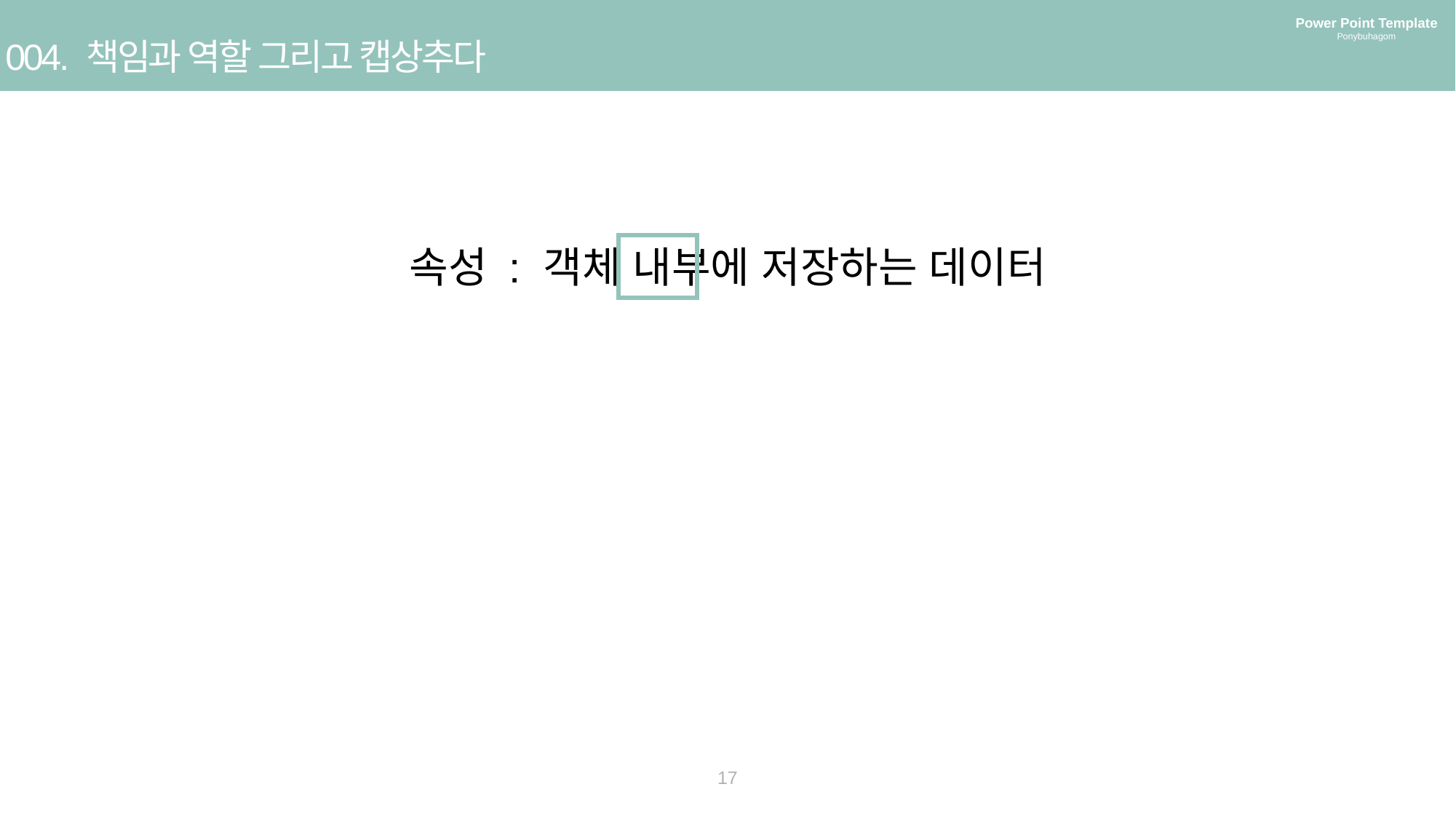

Power Point Template
Ponybuhagom
004. 책임과 역할 그리고 캡상추다
속성 : 객체 내부에 저장하는 데이터

17